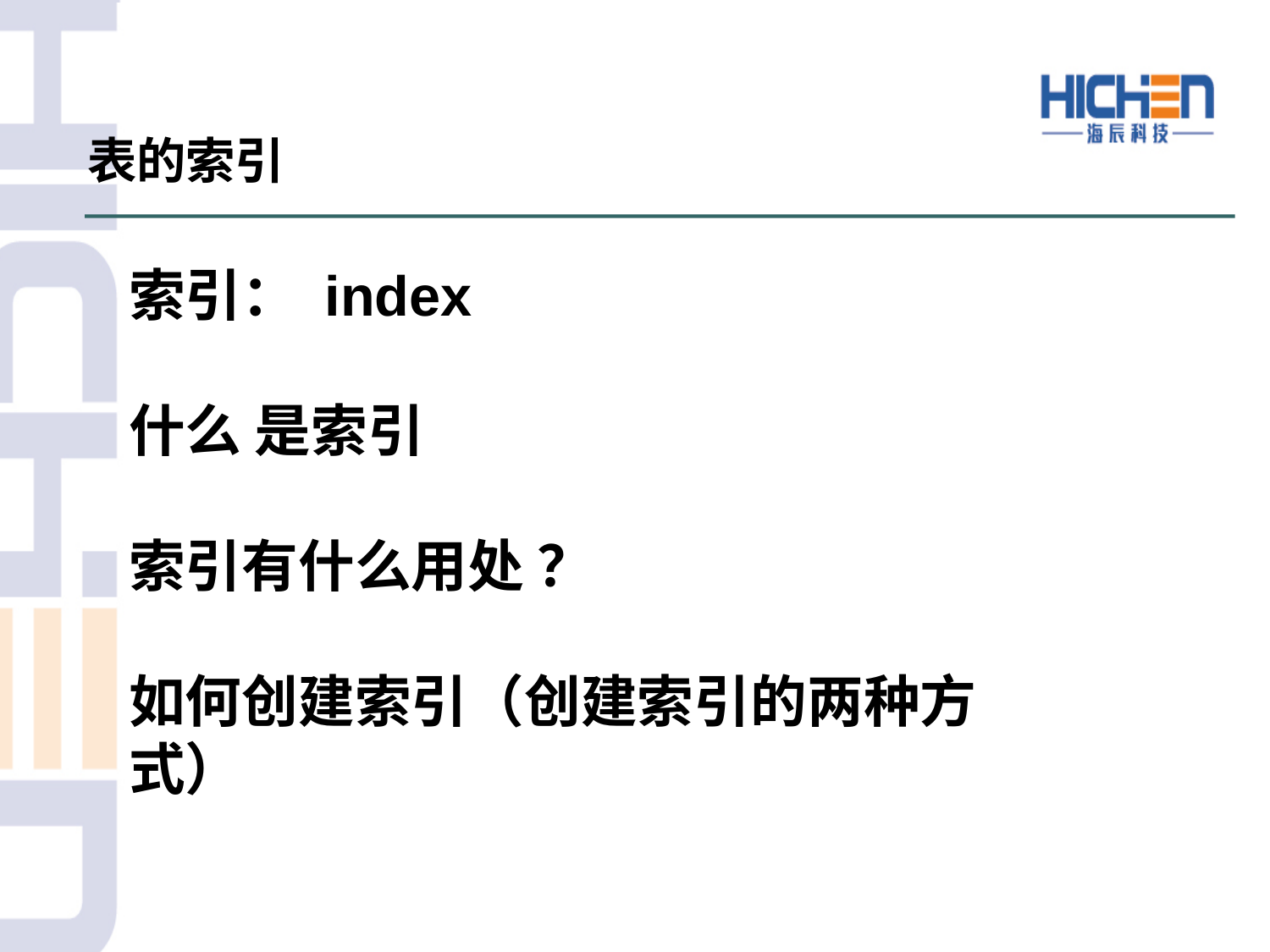

表的索引

索引： index

什么 是索引

索引有什么用处 ？

如何创建索引（创建索引的两种方式）